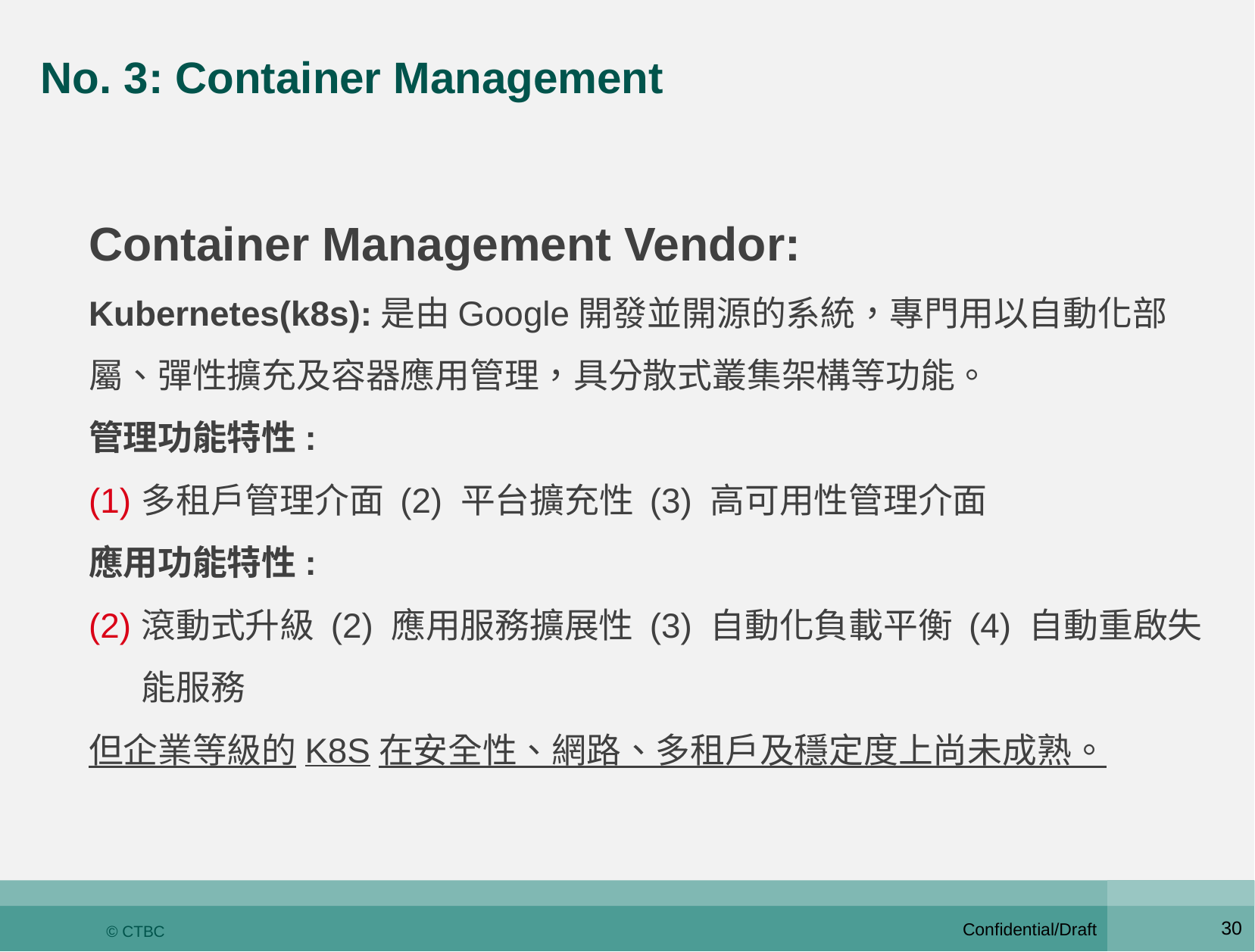

# No. 3: Container Management
Container Management Vendor:
Kubernetes(k8s):是由Google開發並開源的系統，專門用以自動化部屬、彈性擴充及容器應用管理，具分散式叢集架構等功能。
管理功能特性:
多租戶管理介面 (2) 平台擴充性 (3) 高可用性管理介面
應用功能特性:
滾動式升級 (2) 應用服務擴展性 (3) 自動化負載平衡 (4) 自動重啟失能服務
但企業等級的K8S在安全性、網路、多租戶及穩定度上尚未成熟。
敏捷性和生產率的提高。他們通過分析IT和業務數據，從而獲得收益

■

關於用戶交互，業務活動和支持IT系統行為的見解。

服務改善和成本降低。他們通過大大節省時間和精力來做到這一點

■

確定正常運行時間和性能問題的原因。行為預測通知

預測可以支持資源優化工作。

風險緩解。他們通過分析監視，配置和服務台數據來做到這一點。他們

■

從操作和安全角度識別異常。

競爭差異/破壞。他們通過對市場的快速響應來做到這一點

和基於機器的班次分析得出的最終用戶需求。